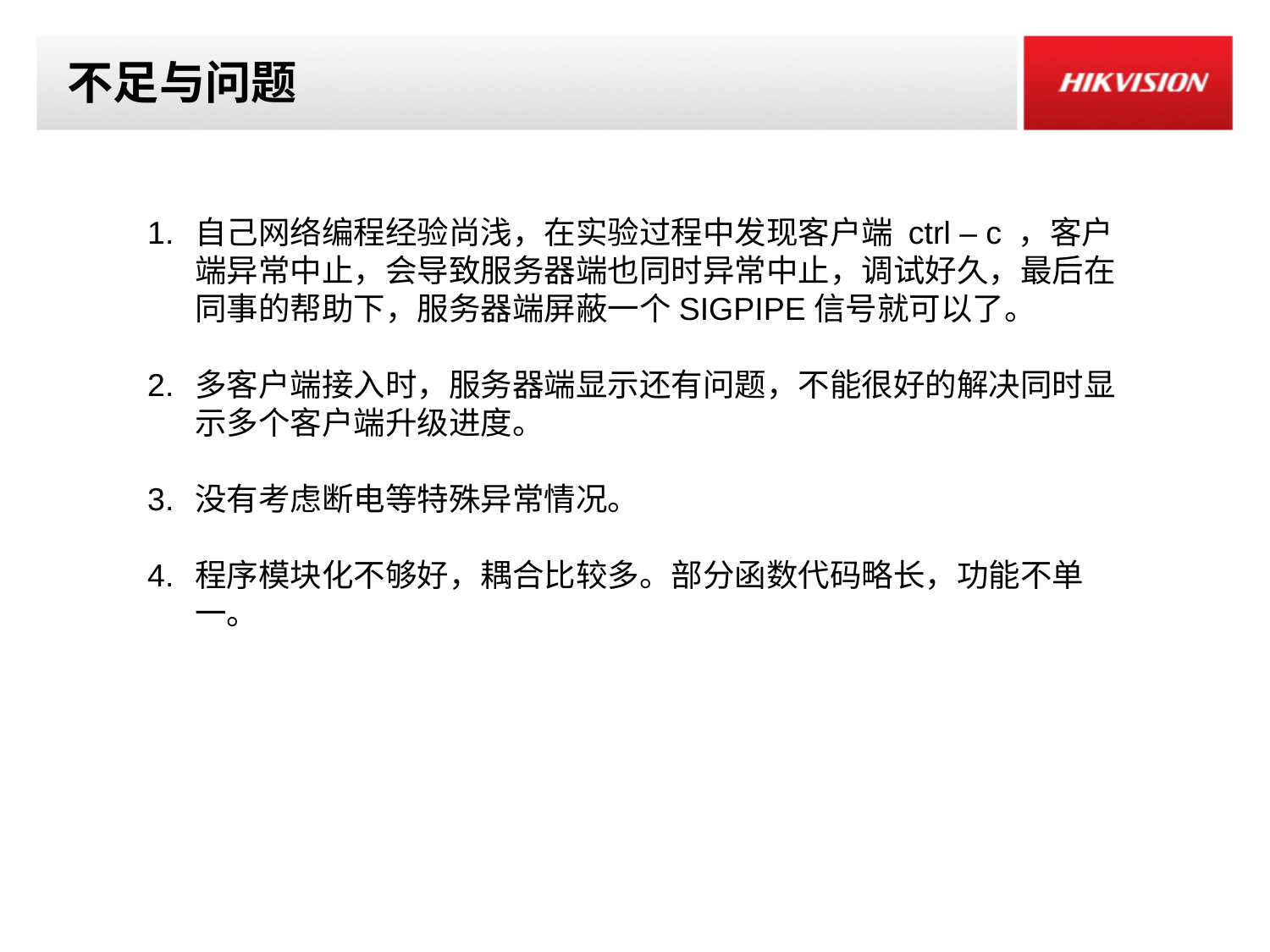

# 不足与问题
自己网络编程经验尚浅，在实验过程中发现客户端 ctrl – c ，客户端异常中止，会导致服务器端也同时异常中止，调试好久，最后在同事的帮助下，服务器端屏蔽一个SIGPIPE信号就可以了。

多客户端接入时，服务器端显示还有问题，不能很好的解决同时显示多个客户端升级进度。

没有考虑断电等特殊异常情况。

程序模块化不够好，耦合比较多。部分函数代码略长，功能不单一。